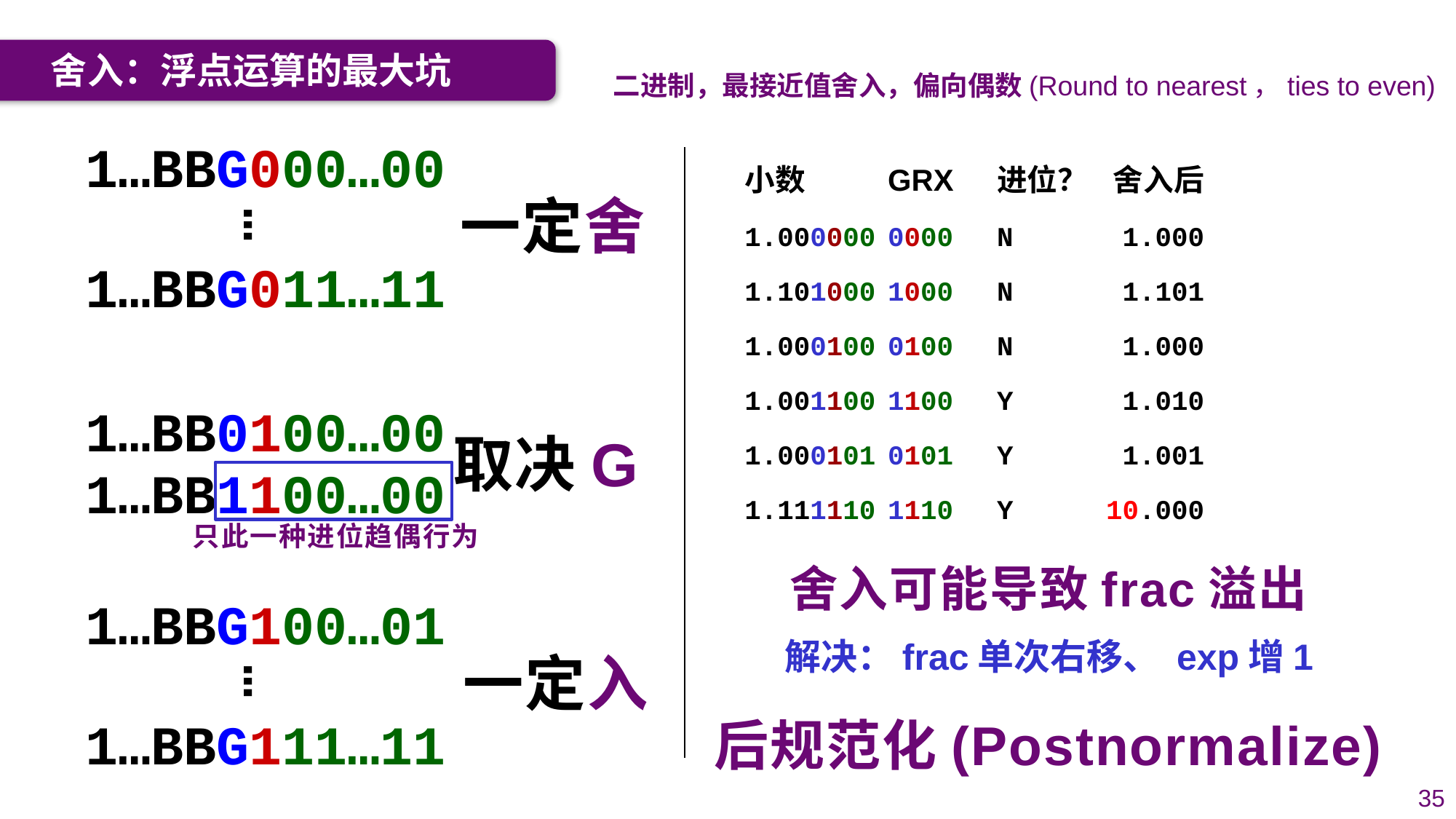

舍入：浮点运算的最大坑
二进制，最接近值舍入，偏向偶数(Round to nearest，ties to even)
1…BBG000…00
小数	GRX	进位？	 舍入后
1.000000	0000	N	 1.000
1.101000	1000	N	 1.101
1.000100	0100	N	 1.000
1.001100	1100	Y	 1.010
1.000101	0101	Y	 1.001
1.111110	1110	Y	10.000
一定舍
…
1…BBG011…11
1…BB0100…00
取决G
1…BB1100…00

只此一种进位趋偶行为
舍入可能导致frac溢出
1…BBG100…01
解决：frac单次右移、 exp增1
一定入
…
1…BBG111…11
后规范化(Postnormalize)
35